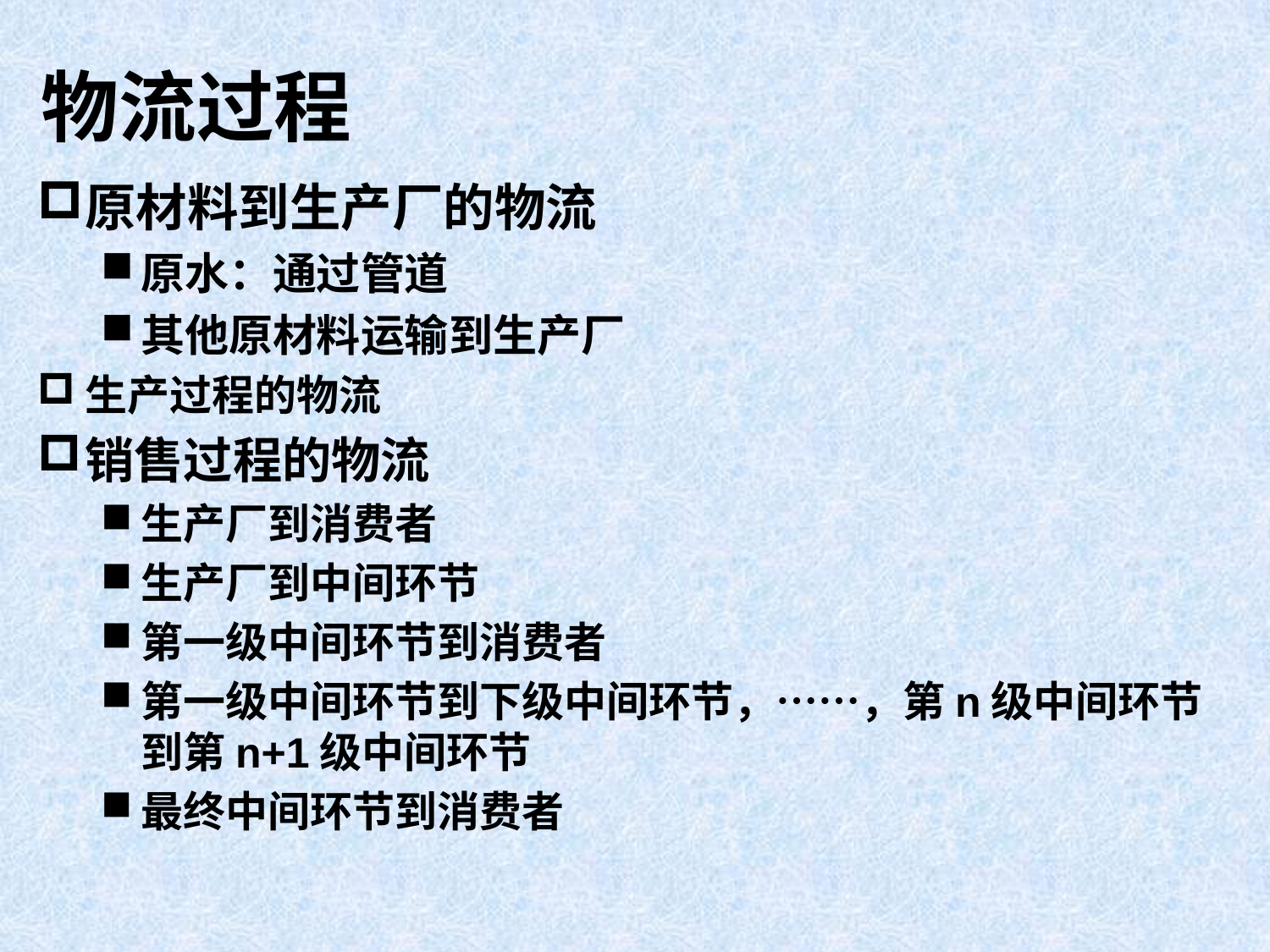

# 物流过程
原材料到生产厂的物流
原水：通过管道
其他原材料运输到生产厂
生产过程的物流
销售过程的物流
生产厂到消费者
生产厂到中间环节
第一级中间环节到消费者
第一级中间环节到下级中间环节，……，第n级中间环节到第n+1级中间环节
最终中间环节到消费者